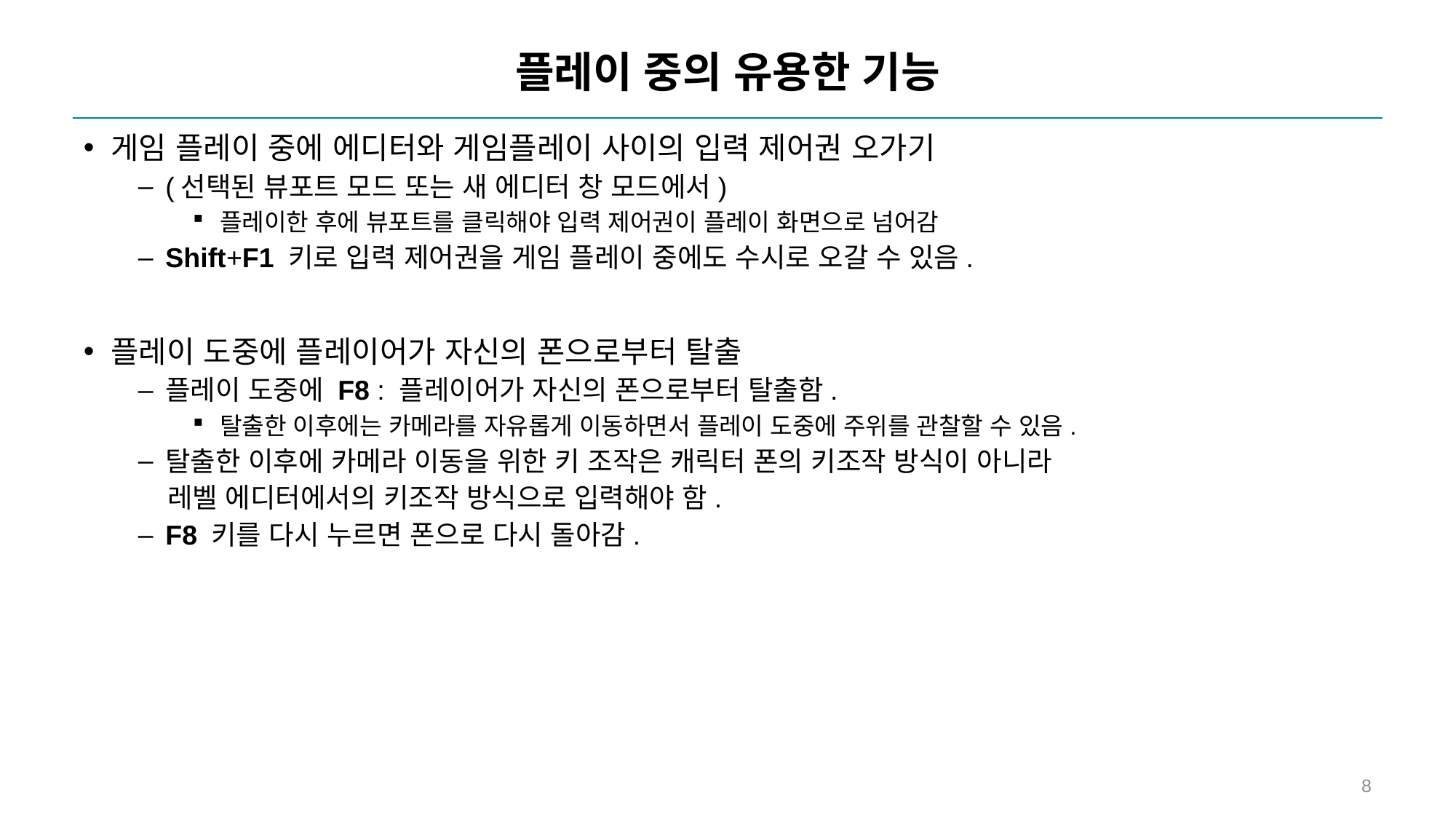

# 플레이 중의 유용한 기능
게임 플레이 중에 에디터와 게임플레이 사이의 입력 제어권 오가기
(선택된 뷰포트 모드 또는 새 에디터 창 모드에서)
플레이한 후에 뷰포트를 클릭해야 입력 제어권이 플레이 화면으로 넘어감
Shift+F1 키로 입력 제어권을 게임 플레이 중에도 수시로 오갈 수 있음.

플레이 도중에 플레이어가 자신의 폰으로부터 탈출
플레이 도중에 F8 : 플레이어가 자신의 폰으로부터 탈출함.
탈출한 이후에는 카메라를 자유롭게 이동하면서 플레이 도중에 주위를 관찰할 수 있음.
탈출한 이후에 카메라 이동을 위한 키 조작은 캐릭터 폰의 키조작 방식이 아니라
   레벨 에디터에서의 키조작 방식으로 입력해야 함.
F8 키를 다시 누르면 폰으로 다시 돌아감.

8